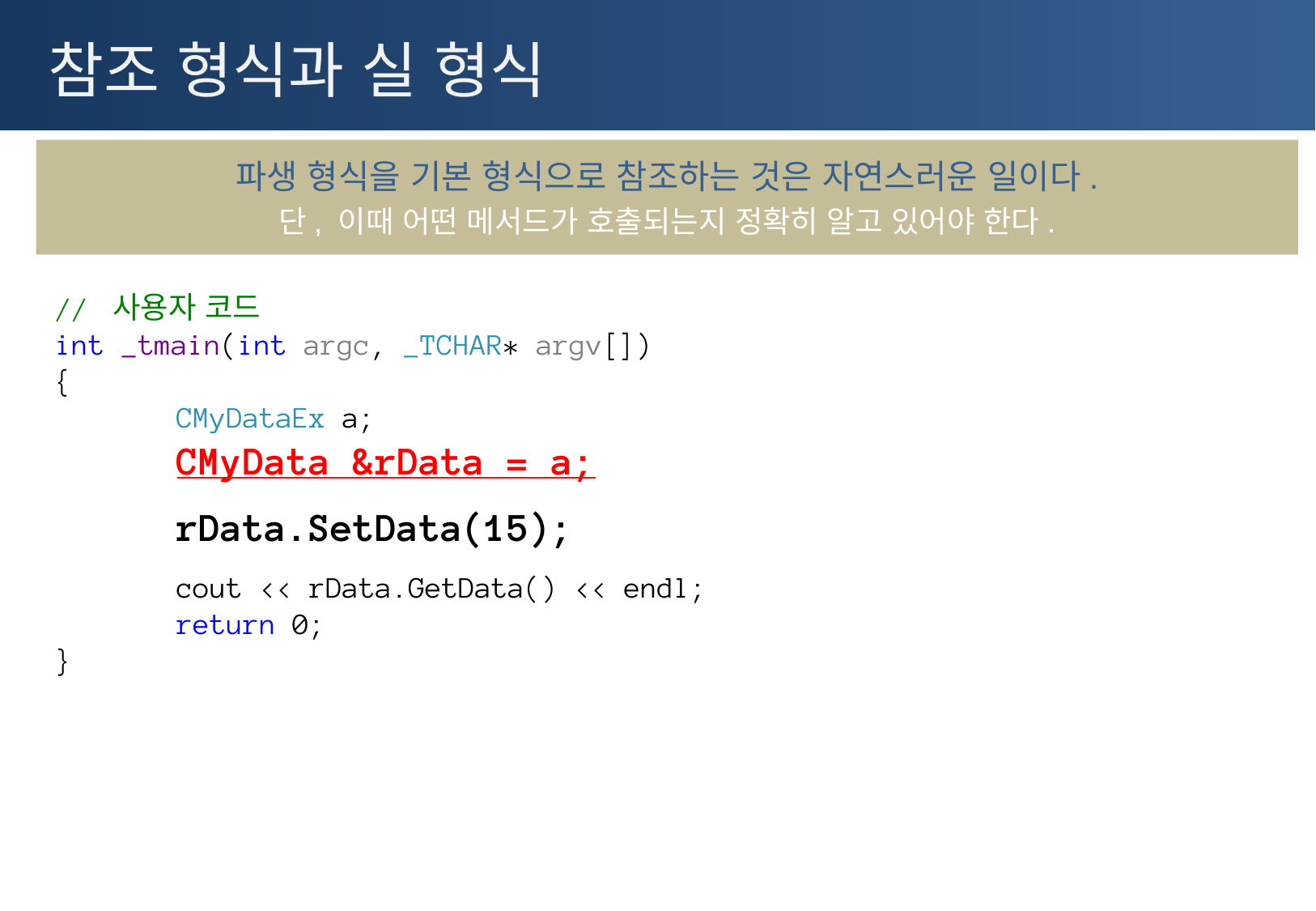

# 참조 형식과 실 형식
파생 형식을 기본 형식으로 참조하는 것은 자연스러운 일이다.
단, 이때 어떤 메서드가 호출되는지 정확히 알고 있어야 한다.
// 사용자 코드
int _tmain(int argc, _TCHAR* argv[])
{
	CMyDataEx a;
	CMyData &rData = a;

	rData.SetData(15);

	cout << rData.GetData() << endl;
	return 0;
}